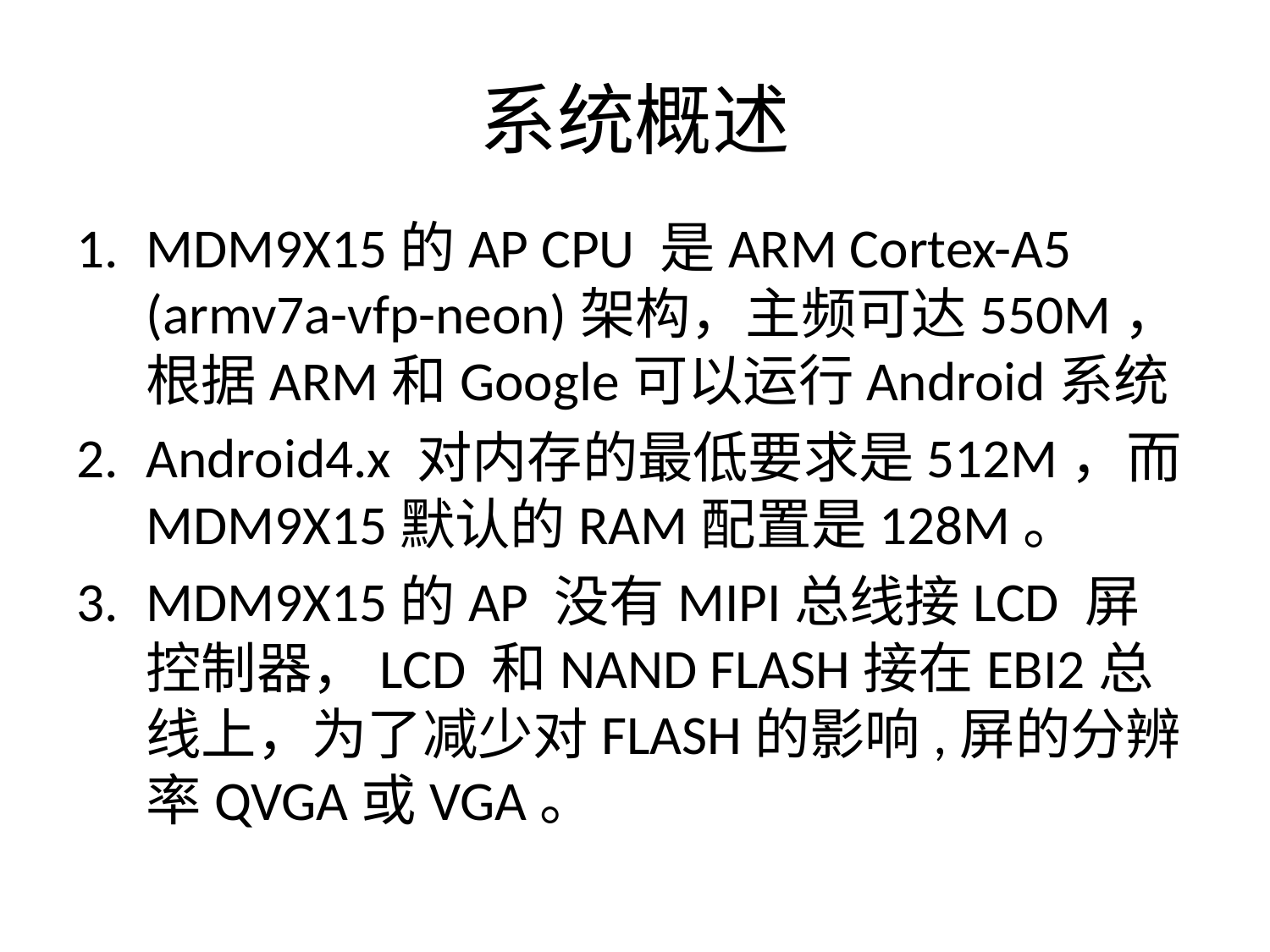

# 系统概述
MDM9X15的AP CPU 是ARM Cortex-A5 (armv7a-vfp-neon)架构，主频可达550M，根据ARM和Google可以运行Android系统
Android4.x 对内存的最低要求是512M，而MDM9X15默认的RAM配置是128M。
MDM9X15的AP 没有MIPI总线接LCD 屏控制器，LCD 和NAND FLASH接在EBI2总线上，为了减少对FLASH的影响,屏的分辨率QVGA或VGA。